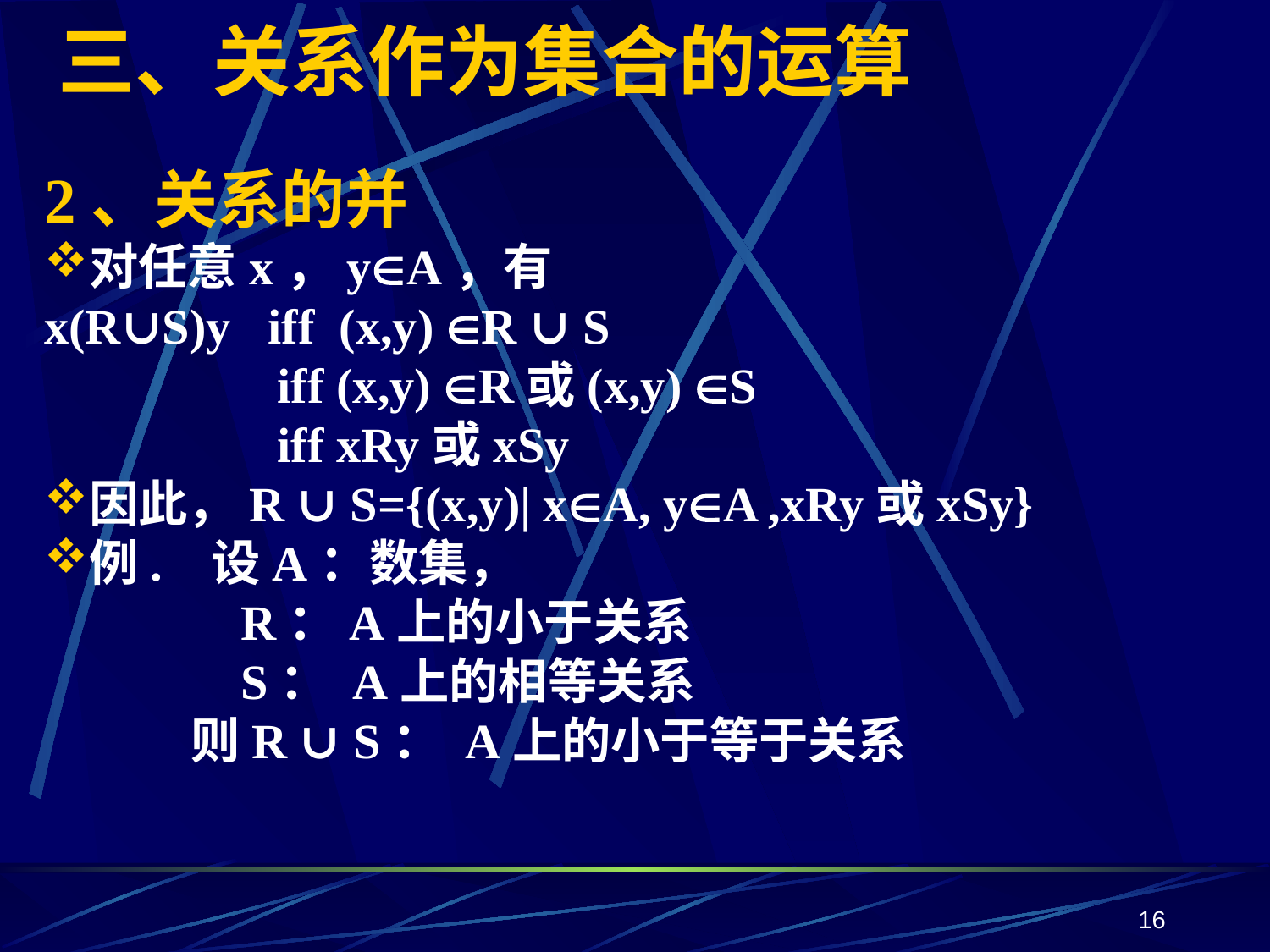

# 三、关系作为集合的运算
2、关系的并
对任意x，y∈A，有
x(R∪S)y   iff  (x,y) ∈R ∪ S
                   iff (x,y) ∈R或(x,y) ∈S
                   iff xRy或xSy
因此，R ∪ S={(x,y)| x∈A, y∈A ,xRy或xSy}
例.   设A：数集，
                R：A上的小于关系
                S： A上的相等关系
            则R ∪ S： A上的小于等于关系

16